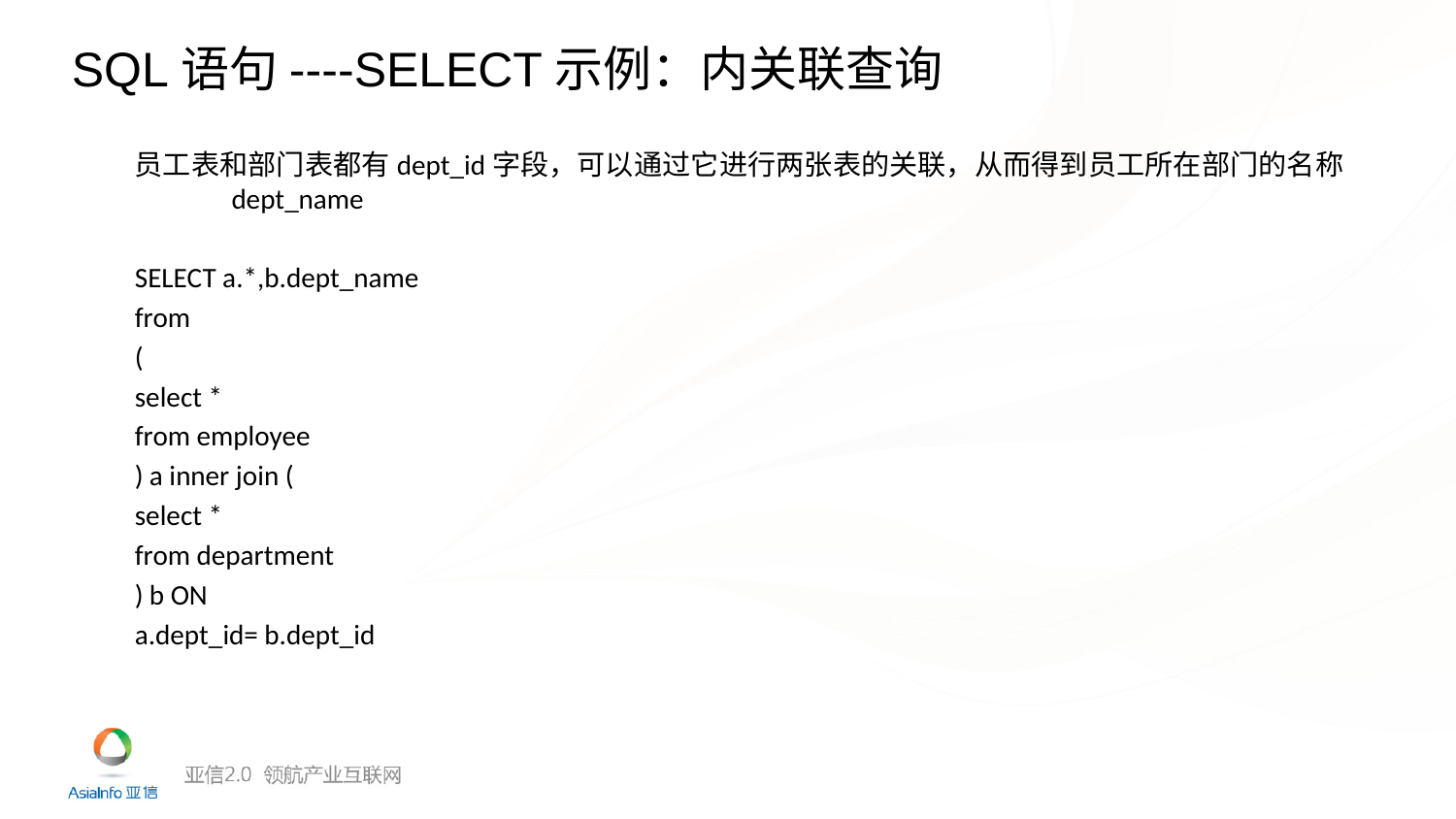

SQL语句----SELECT示例：内关联查询

员工表和部门表都有dept_id字段，可以通过它进行两张表的关联，从而得到员工所在部门的名称dept_name

SELECT a.*,b.dept_name
from
(
select *
from employee
) a inner join (
select *
from department
) b ON
a.dept_id= b.dept_id